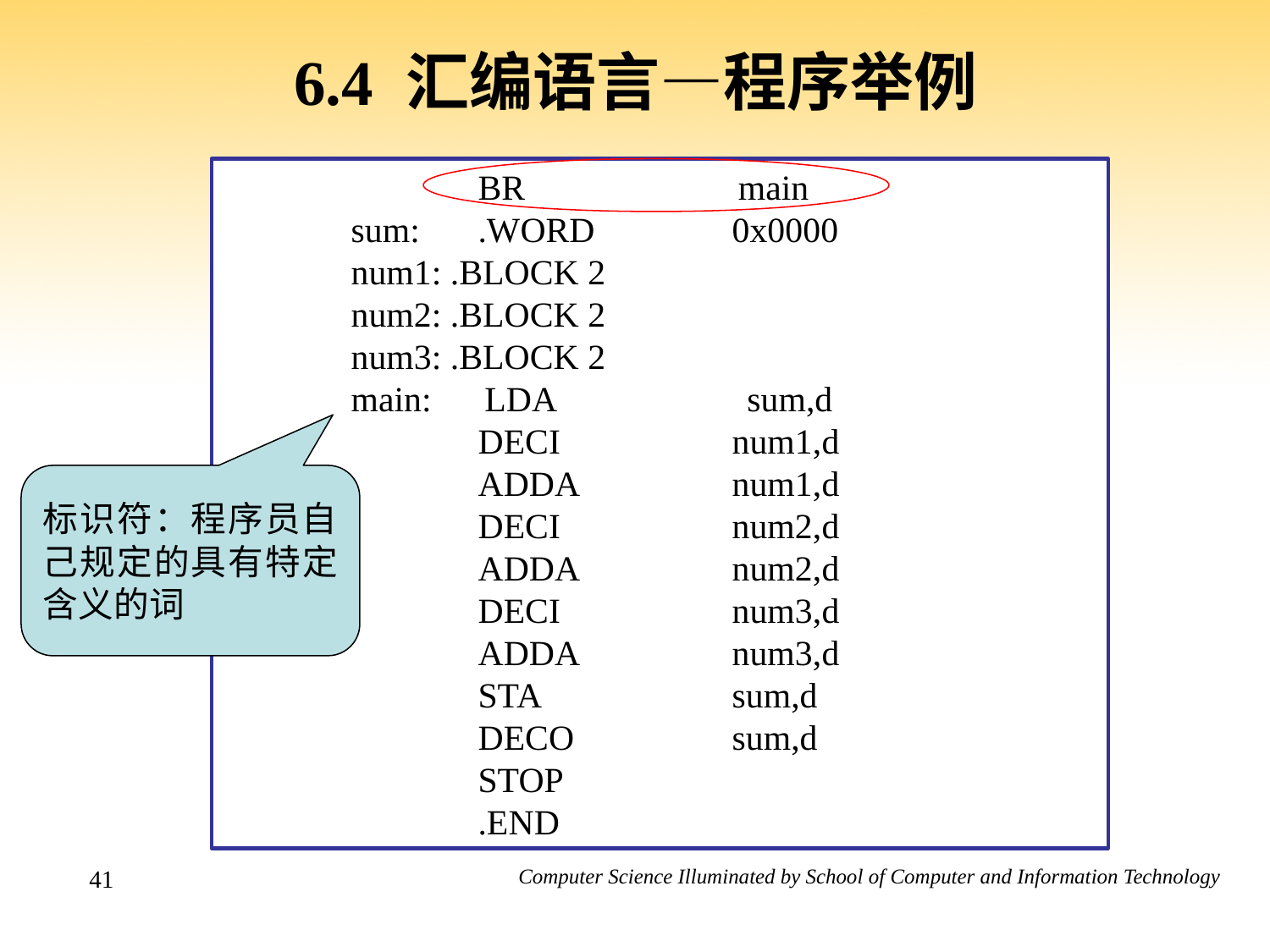

6.4 汇编语言—程序举例
	BR     	               main
sum:	.WORD  	0x0000
num1: .BLOCK 2
num2: .BLOCK 2
num3: .BLOCK 2
main:      LDA    	                sum,d
	DECI 		num1,d
	ADDA 		num1,d
	DECI 		num2,d
	ADDA 		num2,d
	DECI 		num3,d
	ADDA 		num3,d
	STA 		sum,d
	DECO 		sum,d
	STOP
	.END

标识符：程序员自己规定的具有特定含义的词
41